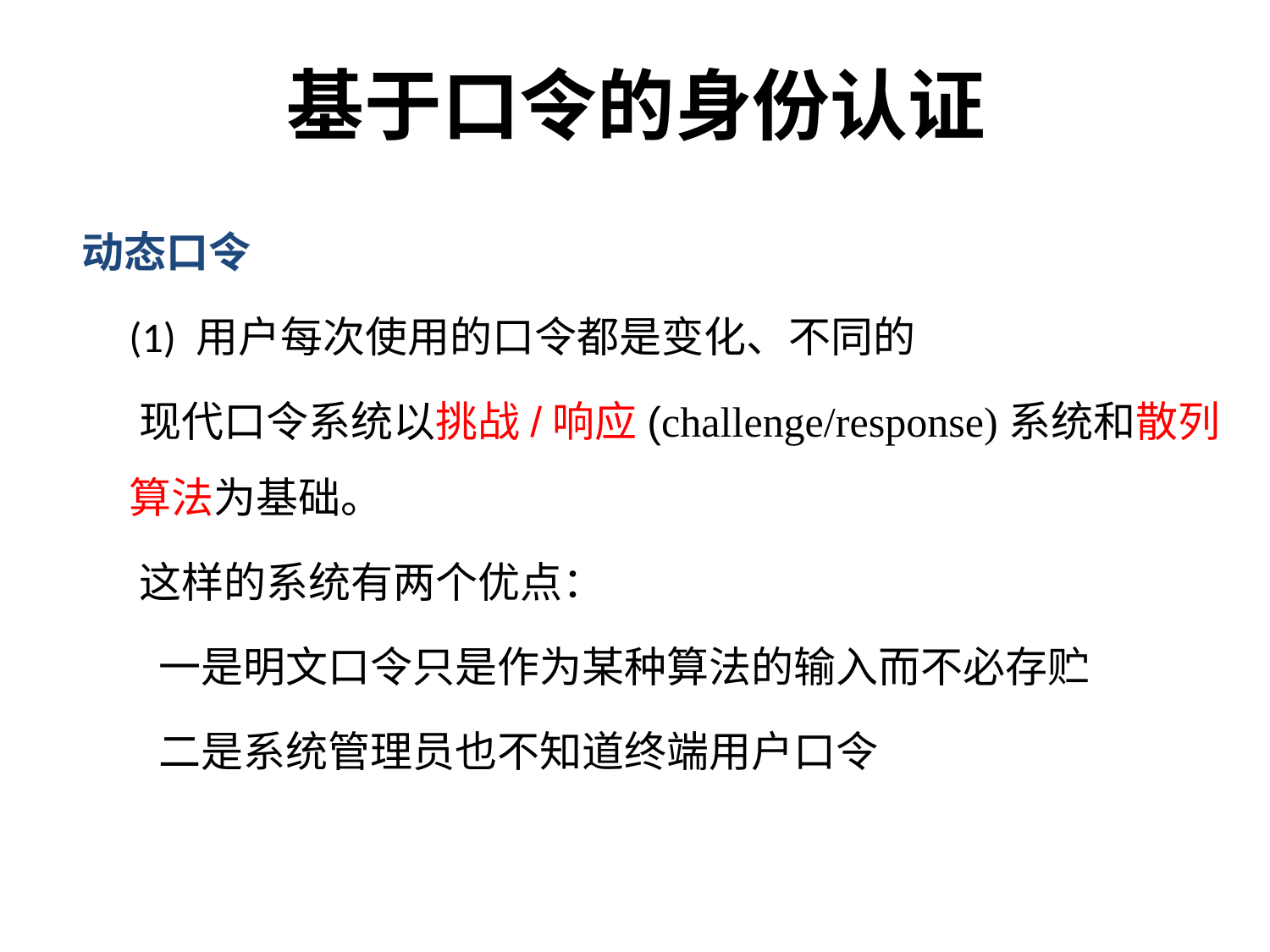

# 基于口令的身份认证
动态口令
     (1) 用户每次使用的口令都是变化、不同的
     现代口令系统以挑战/响应(challenge/response)系统和散列算法为基础。
     这样的系统有两个优点：
       一是明文口令只是作为某种算法的输入而不必存贮
       二是系统管理员也不知道终端用户口令